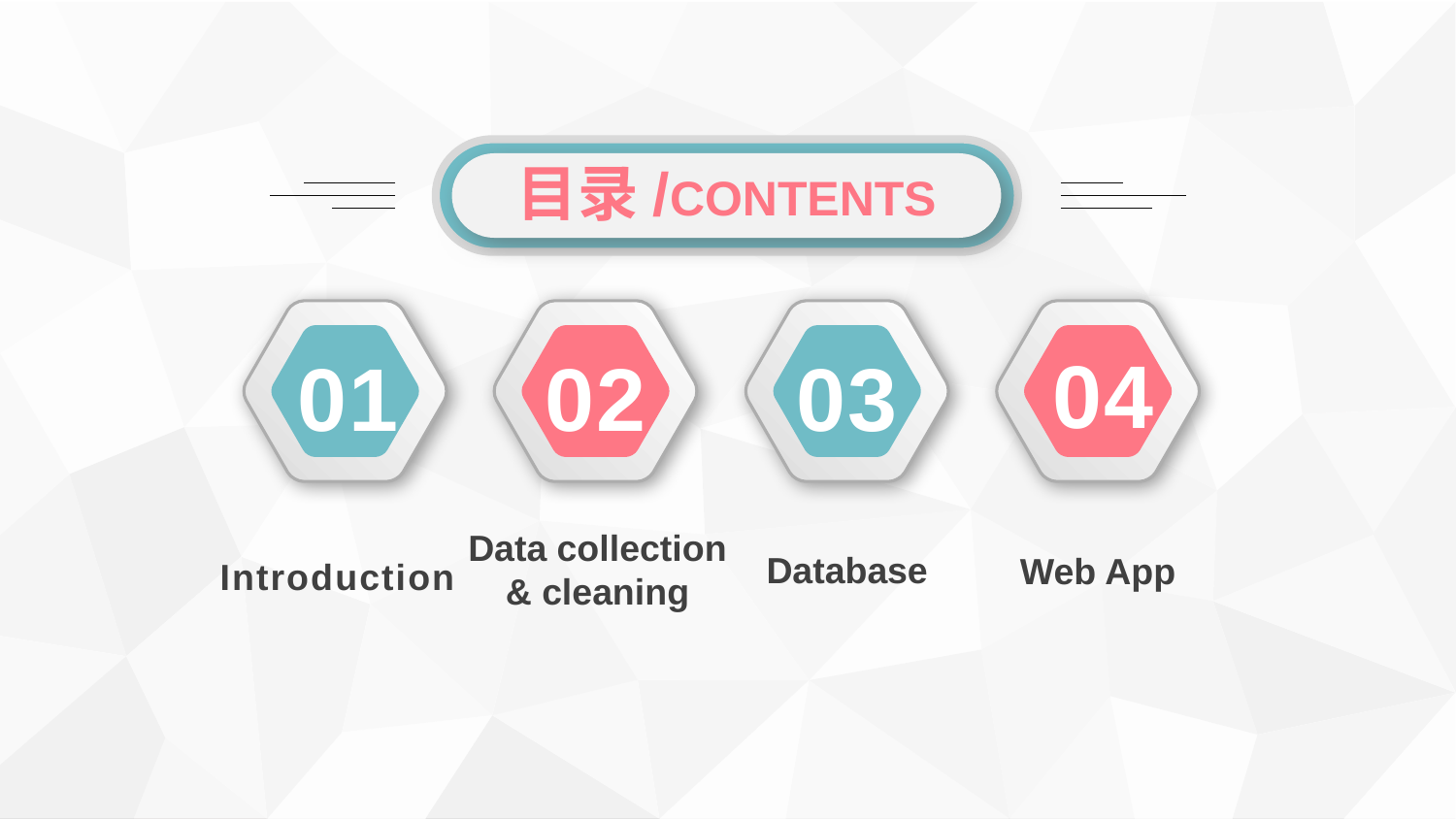

目录/CONTENTS

04
03
01
02
Data collection & cleaning
Introduction
Database
Web App